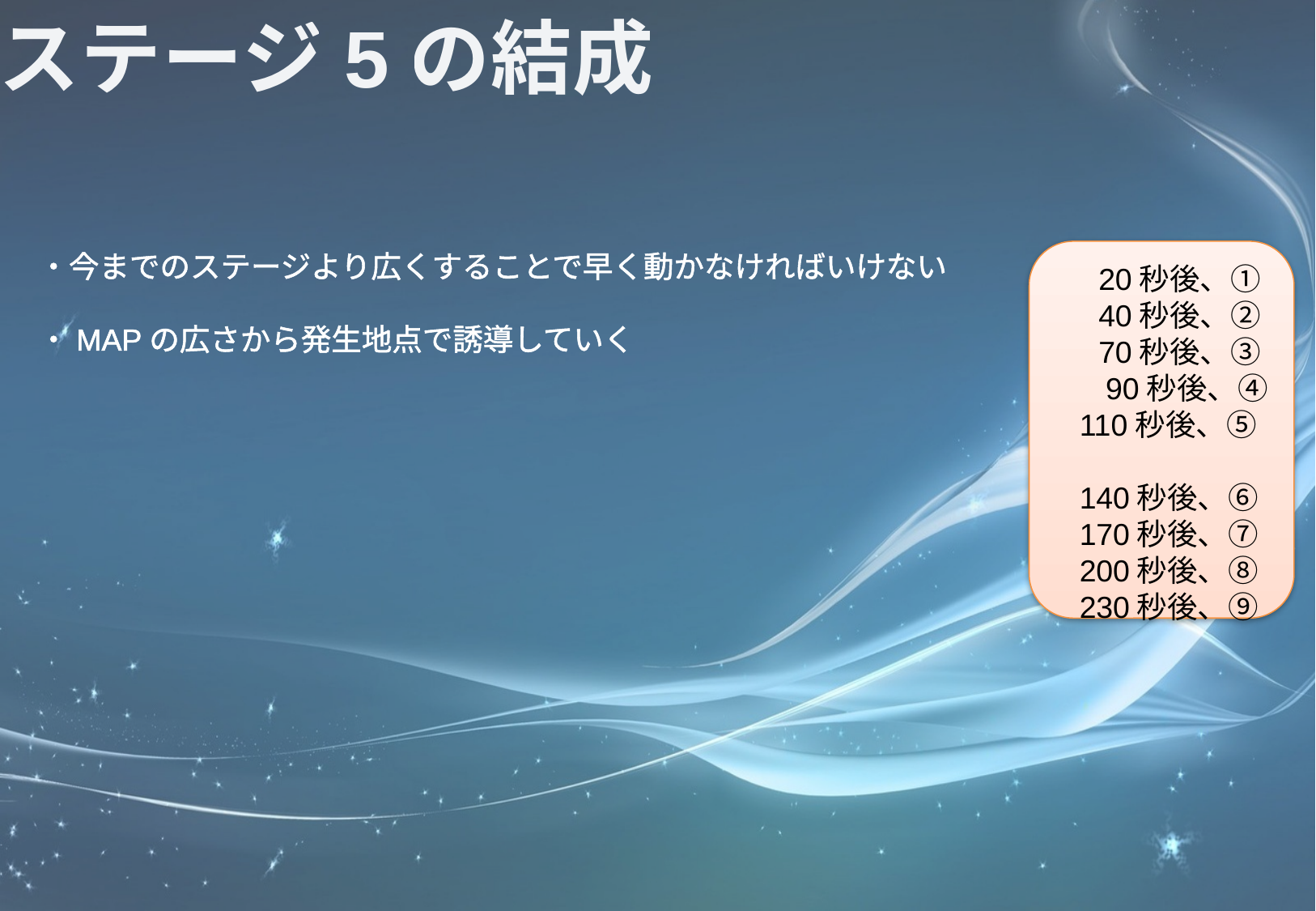

ステージ5の結成
　 20秒後、①
　 40秒後、②
　 70秒後、③
 　90秒後、④
   110秒後、⑤
   140秒後、⑥
   170秒後、⑦
   200秒後、⑧
   230秒後、⑨

・今までのステージより広くすることで早く動かなければいけない

・MAPの広さから発生地点で誘導していく